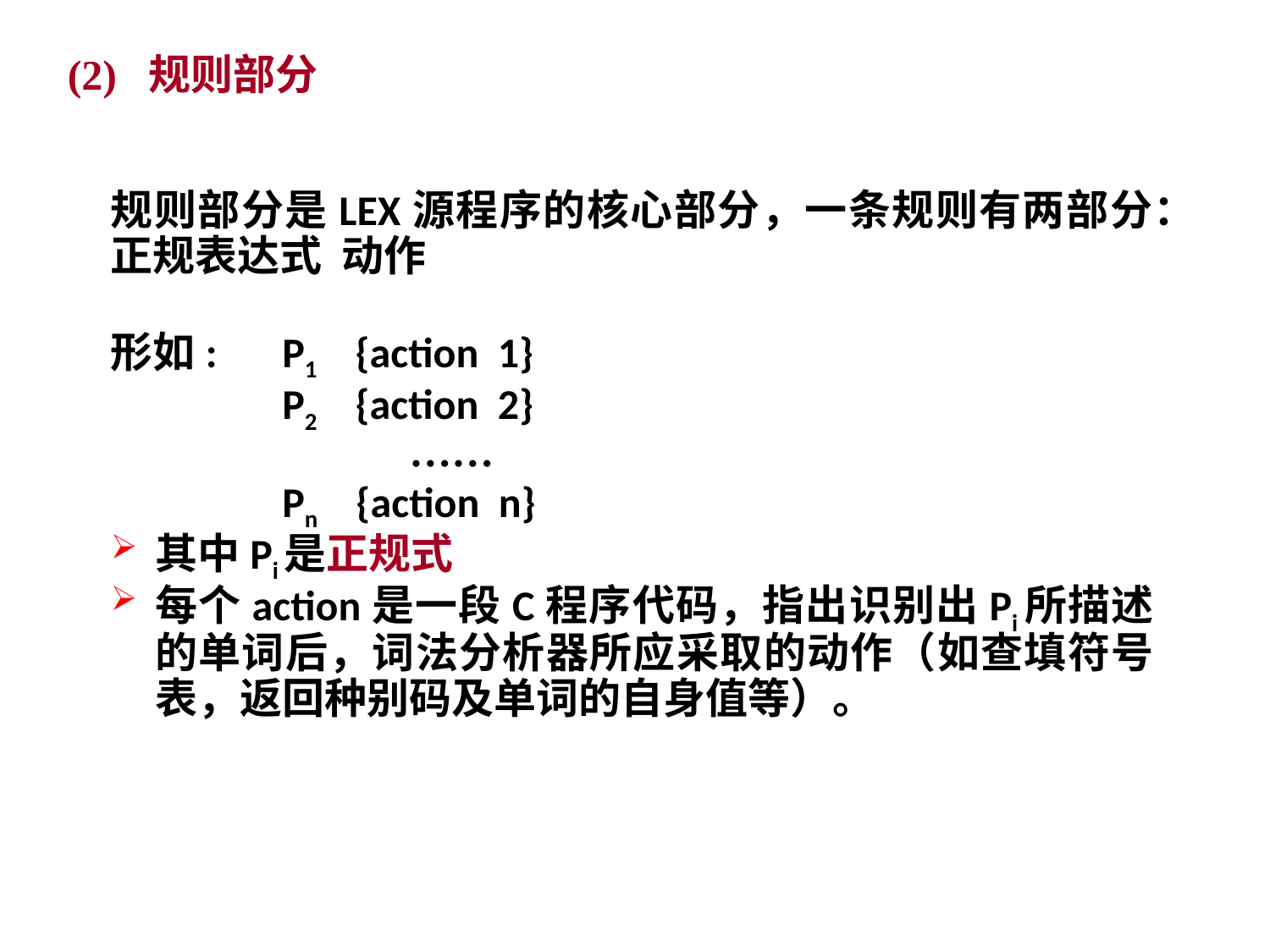

(2)  规则部分
规则部分是LEX源程序的核心部分，一条规则有两部分：
正规表达式  动作

形如:	P1    {action  1}
          	P2    {action  2}
                 	……
          	Pn    {action  n}
其中Pi是正规式
每个action是一段C程序代码，指出识别出Pi所描述的单词后，词法分析器所应采取的动作（如查填符号表，返回种别码及单词的自身值等）。